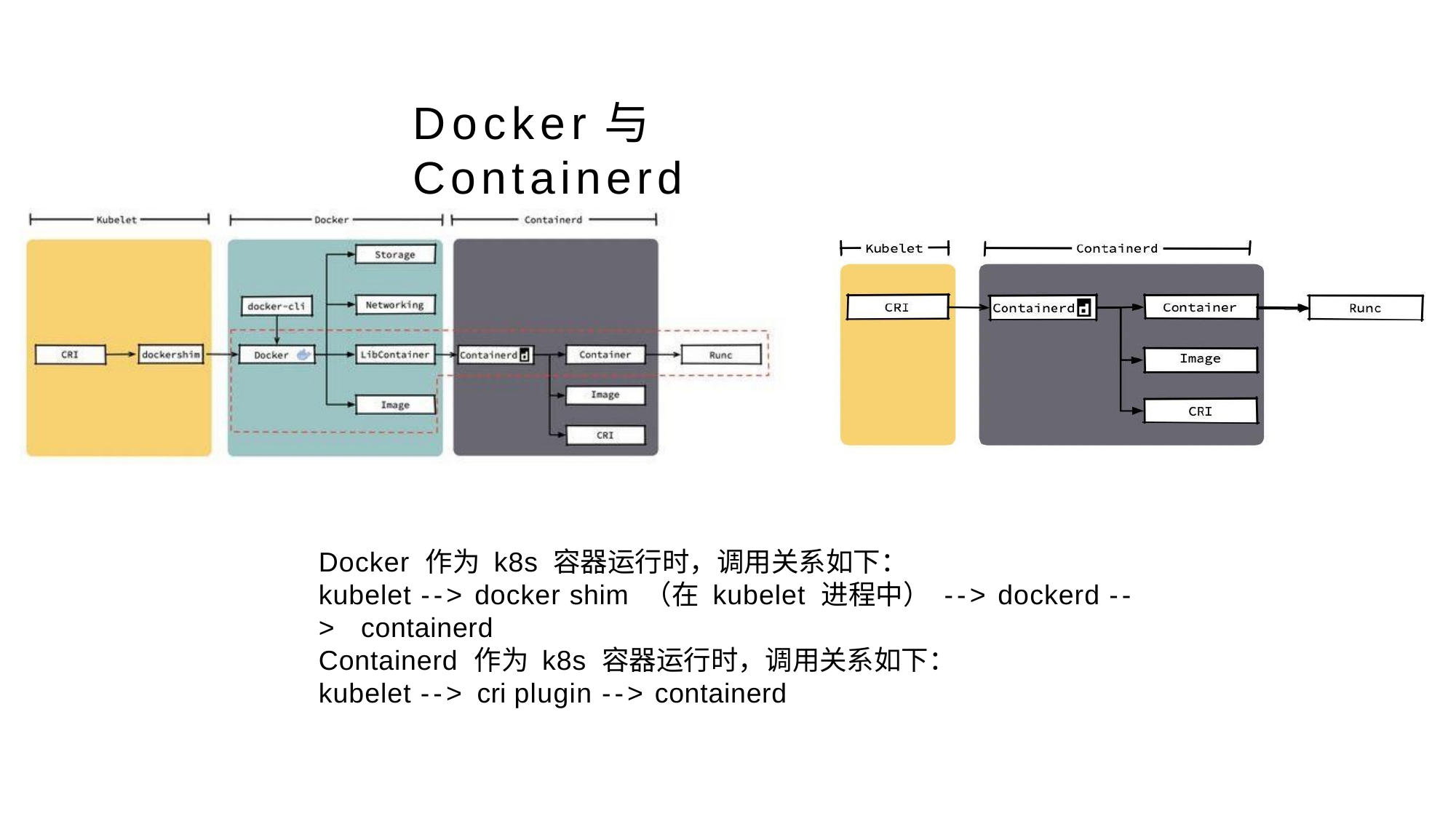

# Docker与Containerd

Docker 作为 k8s 容器运行时，调用关系如下：
kubelet --> docker shim （在 kubelet 进程中） --> dockerd -->  containerd
Containerd 作为 k8s 容器运行时，调用关系如下：
kubelet --> cri plugin --> containerd